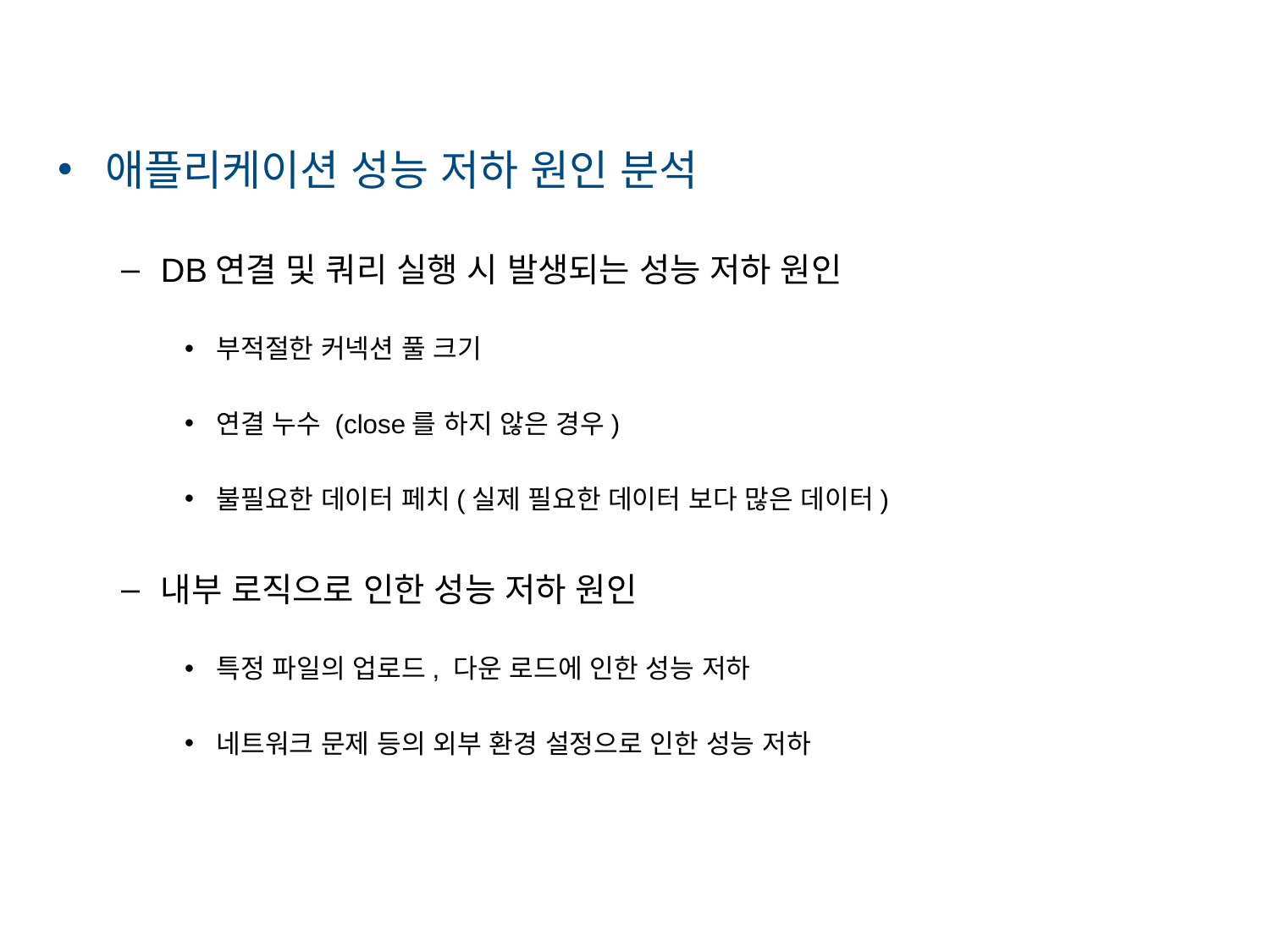

애플리케이션 성능 저하 원인 분석
DB연결 및 쿼리 실행 시 발생되는 성능 저하 원인
부적절한 커넥션 풀 크기
연결 누수 (close를 하지 않은 경우)
불필요한 데이터 페치(실제 필요한 데이터 보다 많은 데이터)
내부 로직으로 인한 성능 저하 원인
특정 파일의 업로드, 다운 로드에 인한 성능 저하
네트워크 문제 등의 외부 환경 설정으로 인한 성능 저하